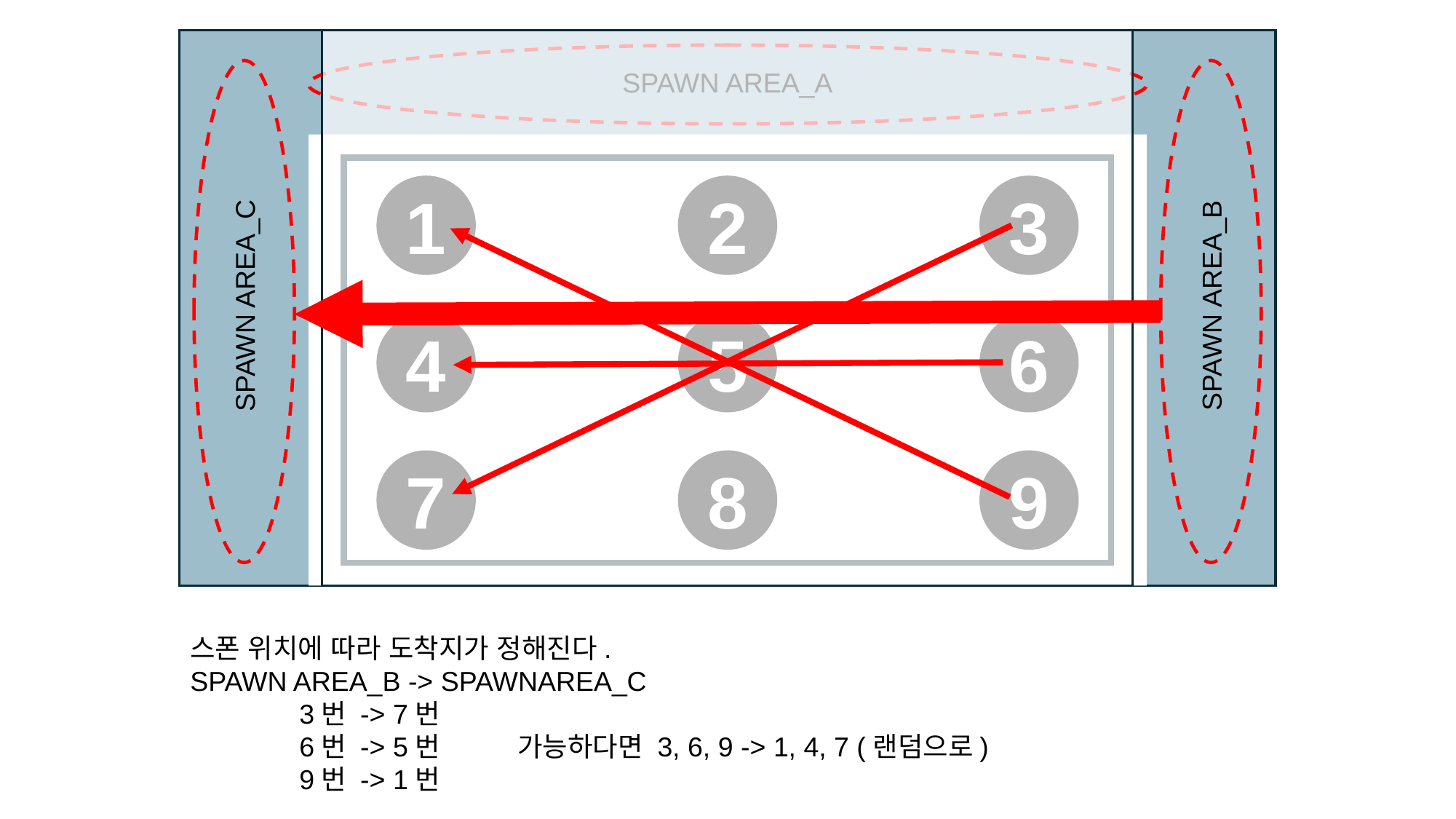

SPAWN AREA_A

1
2
3
4
5
6
7
8
9
SPAWN AREA_C
SPAWN AREA_B
스폰 위치에 따라 도착지가 정해진다.
SPAWN AREA_B -> SPAWNAREA_C
	3번 -> 7번
	6번 -> 5번	가능하다면 3, 6, 9 -> 1, 4, 7 (랜덤으로)
	9번 -> 1번